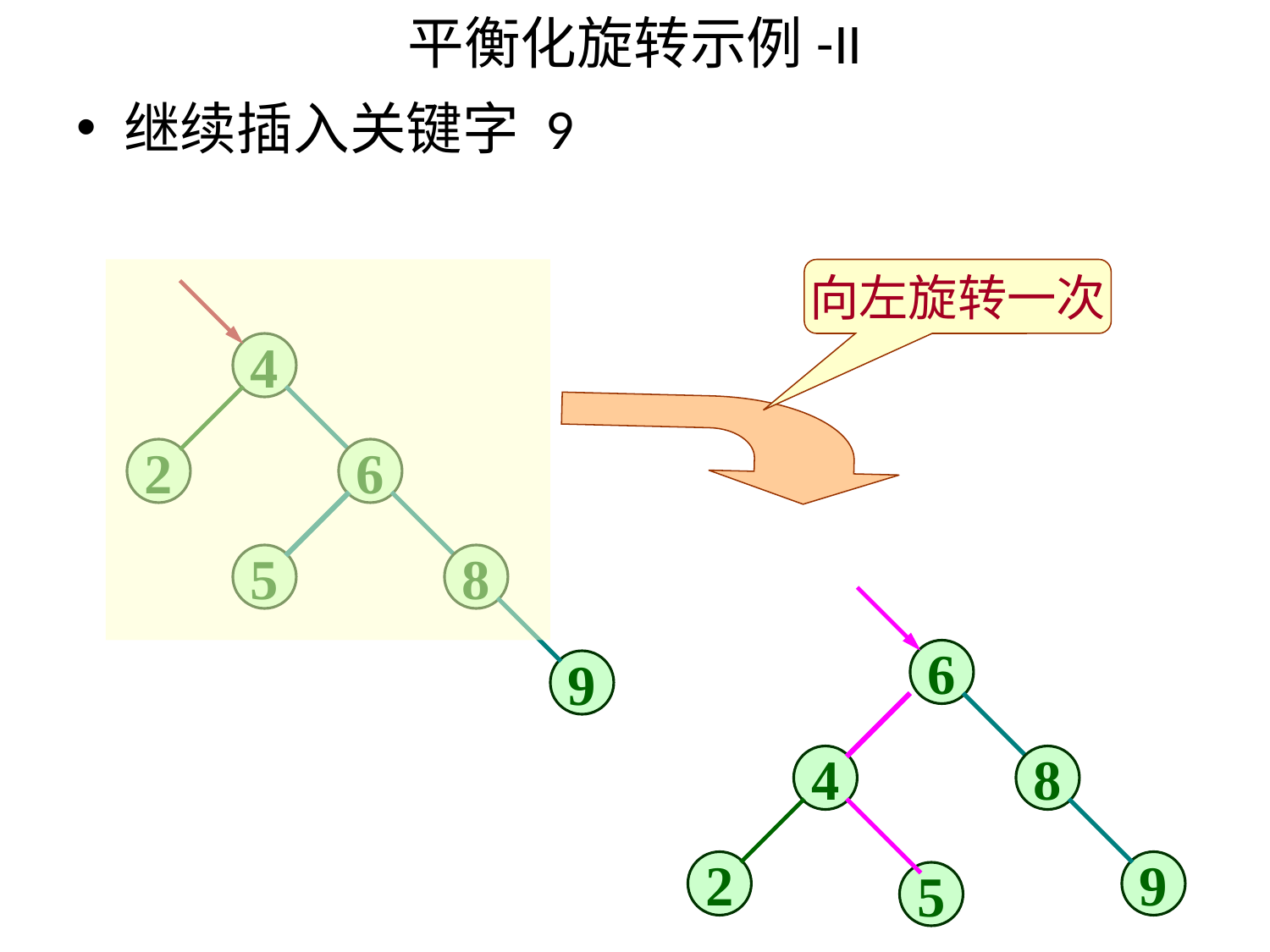

# 平衡化旋转示例-II
继续插入关键字 9

向左旋转一次

4

2
6

5
8

6

8

9
9

4

2

5